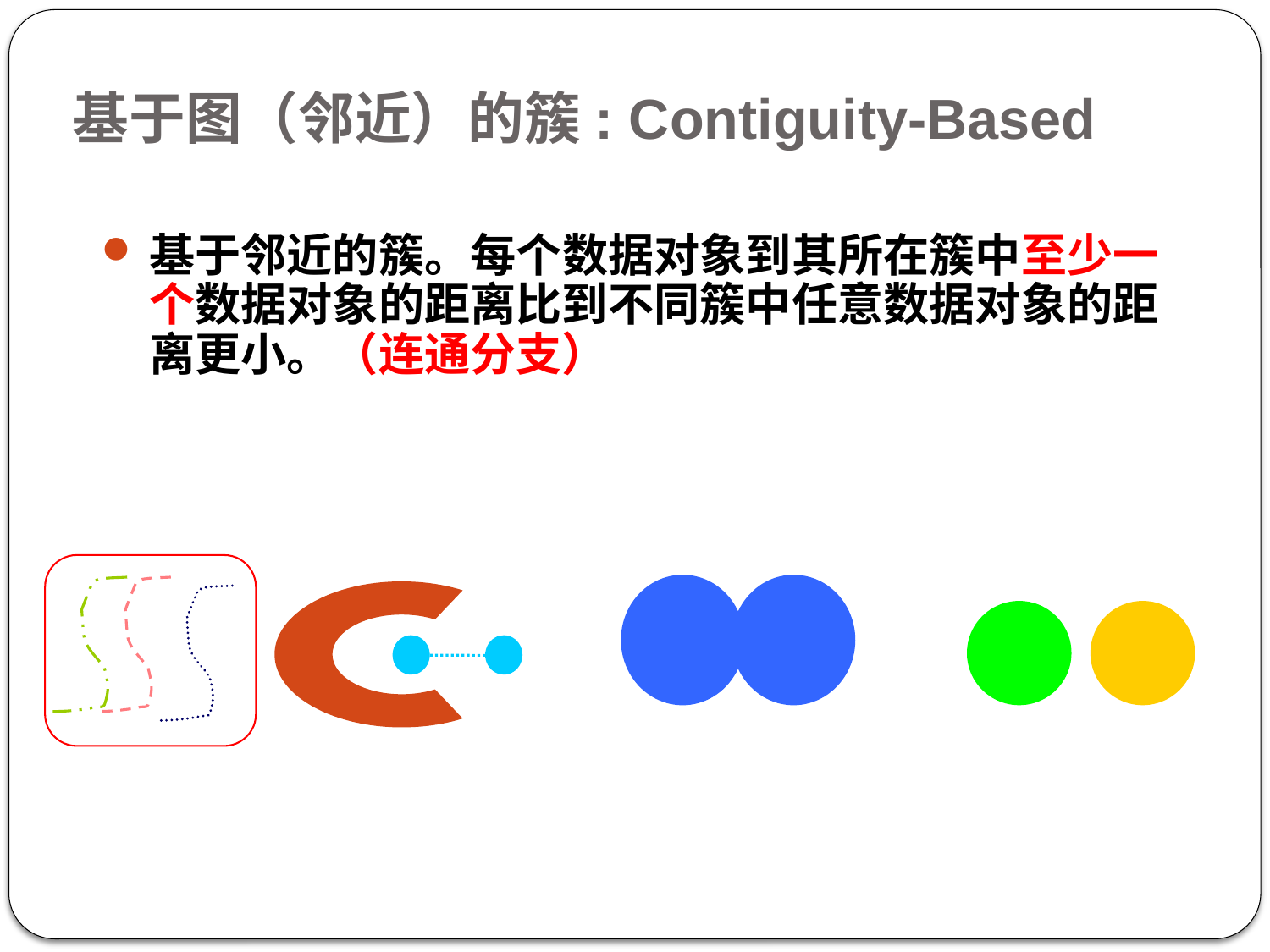

# 基于图（邻近）的簇: Contiguity-Based
基于邻近的簇。每个数据对象到其所在簇中至少一个数据对象的距离比到不同簇中任意数据对象的距离更小。（连通分支）